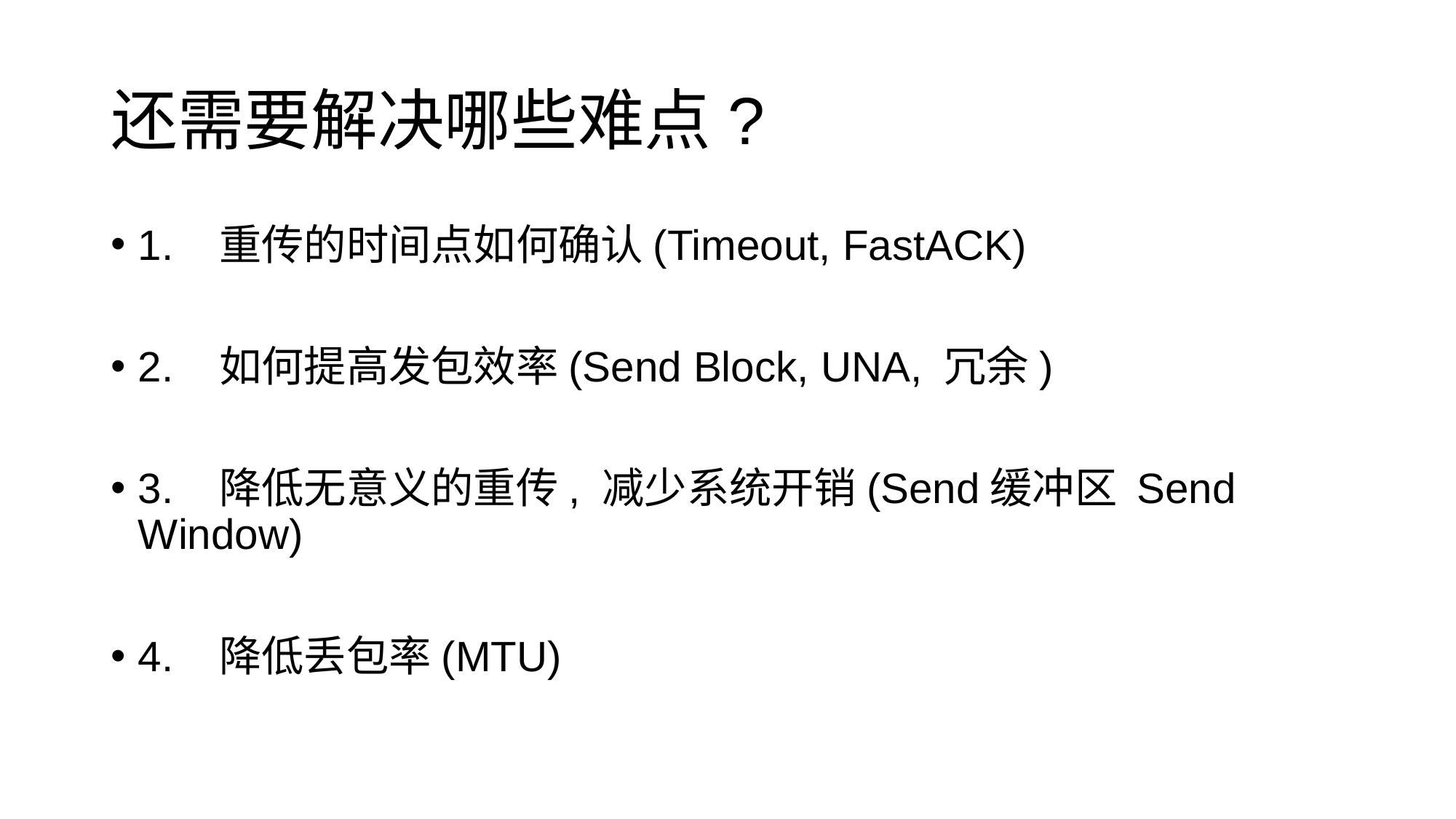

# 还需要解决哪些难点?
1.   重传的时间点如何确认(Timeout, FastACK)

2.   如何提高发包效率(Send Block, UNA, 冗余)

3.   降低无意义的重传, 减少系统开销(Send缓冲区 Send Window)

4.   降低丢包率(MTU)